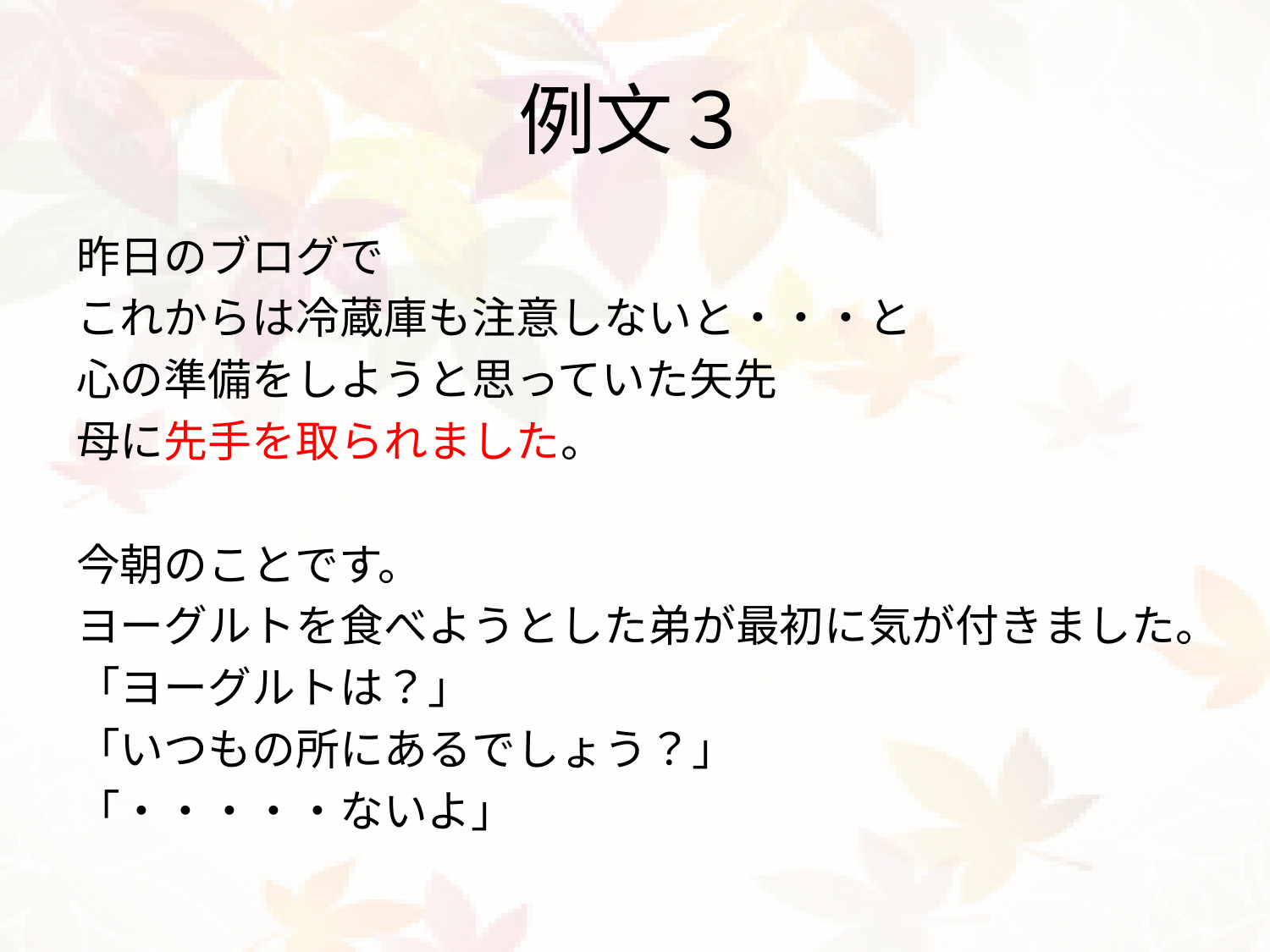

# 例文３
昨日のブログで
これからは冷蔵庫も注意しないと・・・と
心の準備をしようと思っていた矢先
母に先手を取られました。

今朝のことです。
ヨーグルトを食べようとした弟が最初に気が付きました。
「ヨーグルトは？」
「いつもの所にあるでしょう？」
「・・・・・ないよ」